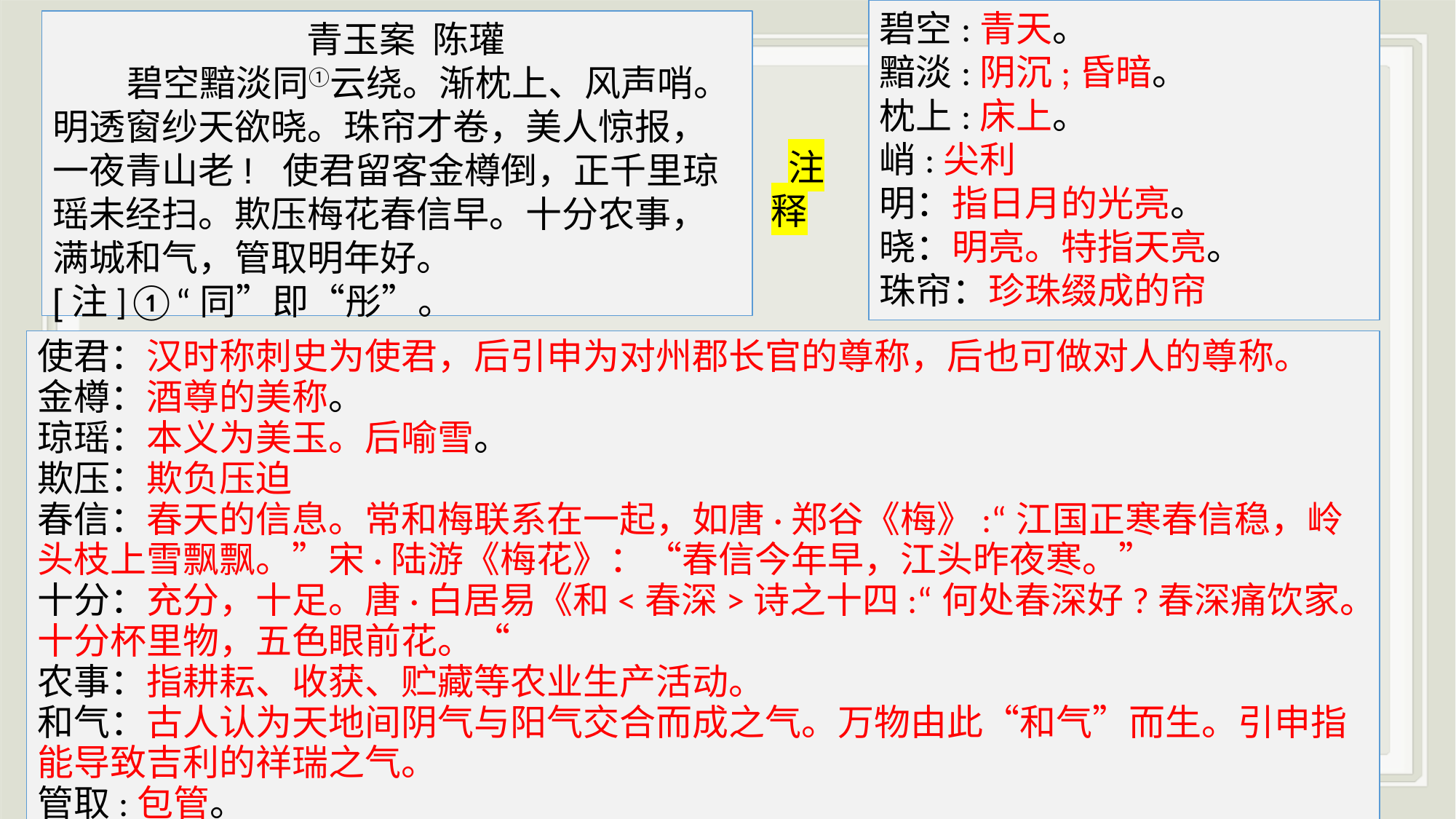

碧空:青天。
黯淡:阴沉;昏暗。
枕上:床上。
峭:尖利
明：指日月的光亮。
晓：明亮。特指天亮。
珠帘：珍珠缀成的帘
                              青玉案  陈瓘
        碧空黯淡同①云绕。渐枕上、风声哨。明透窗纱天欲晓。珠帘才卷，美人惊报，  一夜青山老!  使君留客金樽倒，正千里琼瑶未经扫。欺压梅花春信早。十分农事，满城和气，管取明年好。[注]①“同”即“彤”。
 注释
使君：汉时称刺史为使君，后引申为对州郡长官的尊称，后也可做对人的尊称。
金樽：酒尊的美称。
琼瑶：本义为美玉。后喻雪。
欺压：欺负压迫
春信：春天的信息。常和梅联系在一起，如唐·郑谷《梅》:“江国正寒春信稳，岭头枝上雪飘飘。”宋·陆游《梅花》：“春信今年早，江头昨夜寒。”
十分：充分，十足。唐·白居易《和<春深>诗之十四:“何处春深好?春深痛饮家。十分杯里物，五色眼前花。“
农事：指耕耘、收获、贮藏等农业生产活动。
和气：古人认为天地间阴气与阳气交合而成之气。万物由此“和气”而生。引申指能导致吉利的祥瑞之气。
管取:包管。